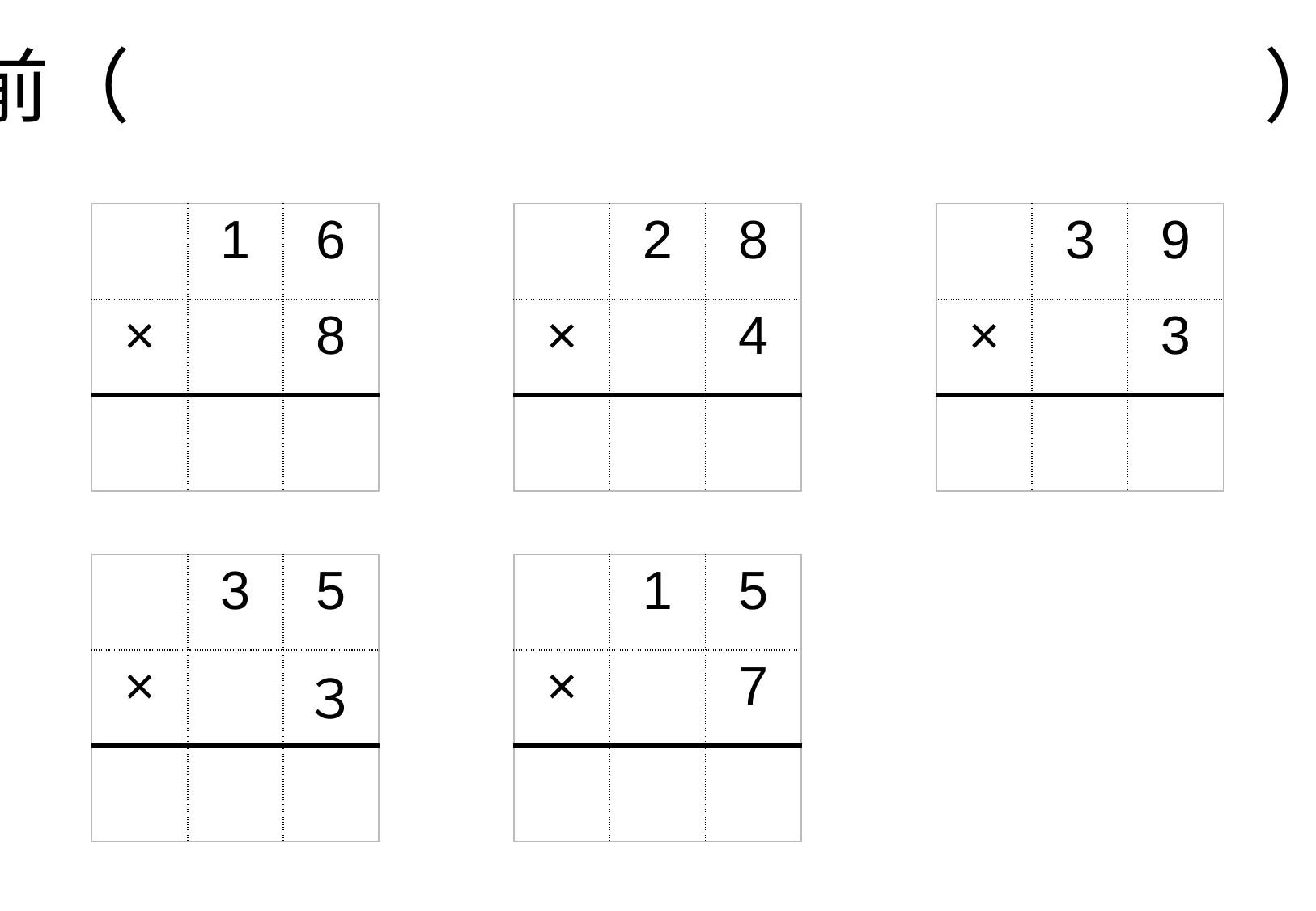

名前（　　　　　　　　　　　　　　）
|  | 1 | 6 |
| --- | --- | --- |
| × |  | 8 |
|  |  |  |
|  | 2 | 8 |
| --- | --- | --- |
| × |  | 4 |
|  |  |  |
|  | 3 | 9 |
| --- | --- | --- |
| × |  | 3 |
|  |  |  |
|  | 3 | 5 |
| --- | --- | --- |
| × |  | ３ |
|  |  |  |
|  | 1 | 5 |
| --- | --- | --- |
| × |  | 7 |
|  |  |  |